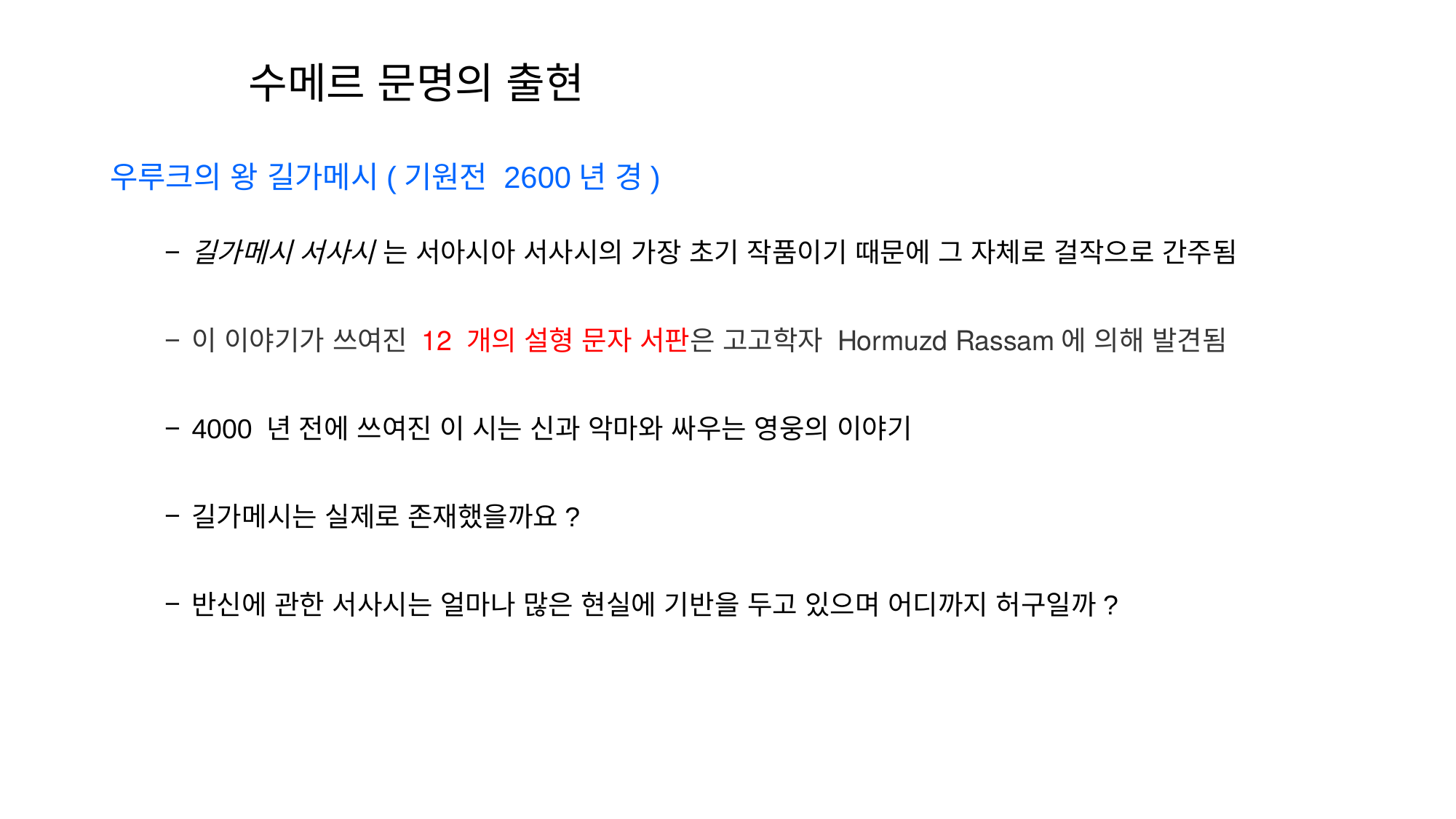

수메르 문명의 출현
우루크의 왕 길가메시(기원전 2600년 경)

길가메시 서사시 는 서아시아 서사시의 가장 초기 작품이기 때문에 그 자체로 걸작으로 간주됨

이 이야기가 쓰여진 12 개의 설형 문자 서판은 고고학자 Hormuzd Rassam에 의해 발견됨

4000 년 전에 쓰여진 이 시는 신과 악마와 싸우는 영웅의 이야기

길가메시는 실제로 존재했을까요?

반신에 관한 서사시는 얼마나 많은 현실에 기반을 두고 있으며 어디까지 허구일까?